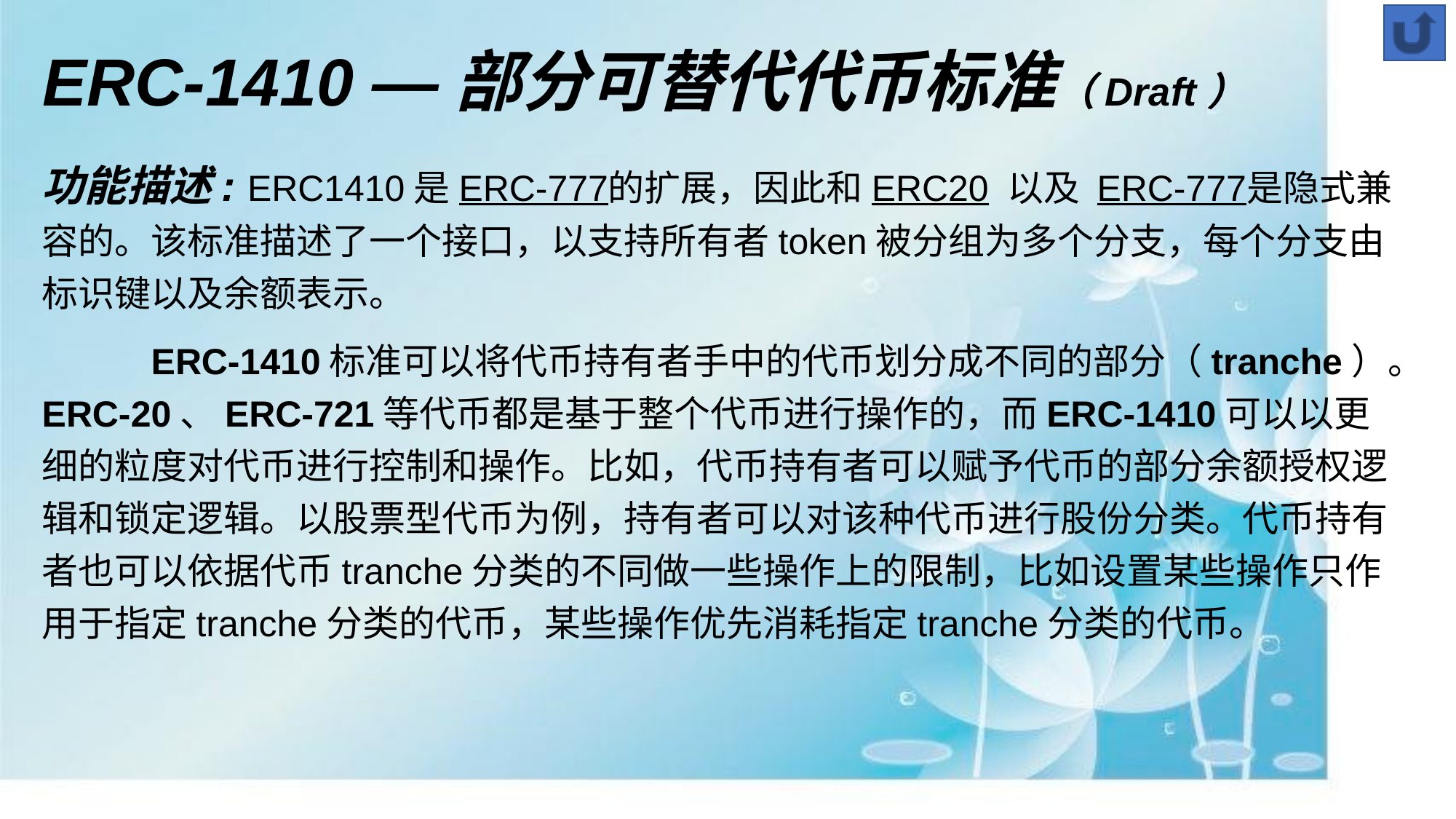

# ERC-1410 —部分可替代代币标准（Draft）

功能描述: ERC1410是ERC-777的扩展，因此和ERC20 以及 ERC-777是隐式兼容的。该标准描述了一个接口，以支持所有者token被分组为多个分支，每个分支由标识键以及余额表示。
	ERC-1410标准可以将代币持有者手中的代币划分成不同的部分（tranche）。ERC-20、ERC-721等代币都是基于整个代币进行操作的，而ERC-1410可以以更细的粒度对代币进行控制和操作。比如，代币持有者可以赋予代币的部分余额授权逻辑和锁定逻辑。以股票型代币为例，持有者可以对该种代币进行股份分类。代币持有者也可以依据代币tranche分类的不同做一些操作上的限制，比如设置某些操作只作用于指定tranche分类的代币，某些操作优先消耗指定tranche分类的代币。